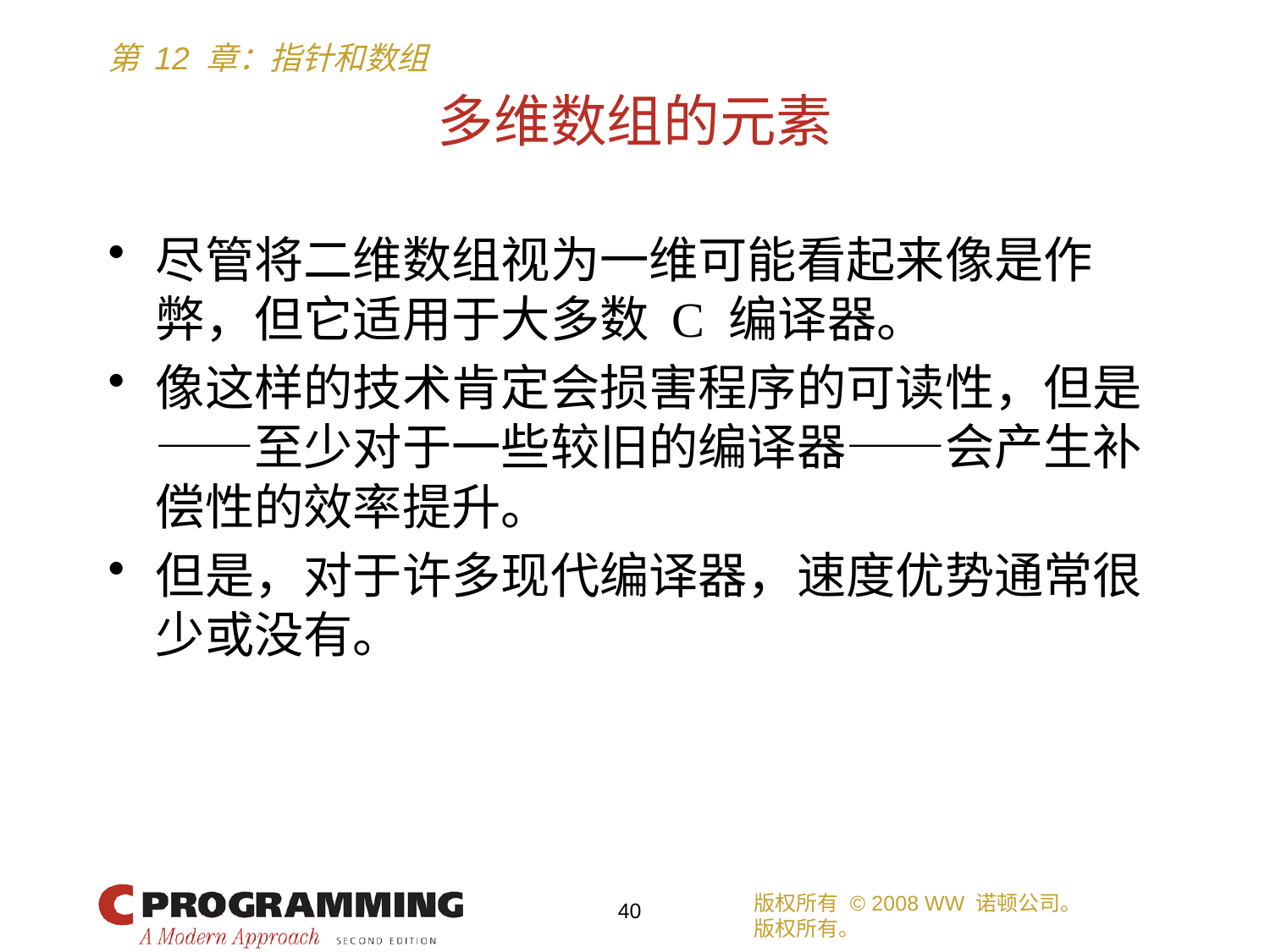

# 多维数组的元素
尽管将二维数组视为一维可能看起来像是作弊，但它适用于大多数 C 编译器。
像这样的技术肯定会损害程序的可读性，但是——至少对于一些较旧的编译器——会产生补偿性的效率提升。
但是，对于许多现代编译器，速度优势通常很少或没有。
版权所有 © 2008 WW 诺顿公司。
版权所有。
40